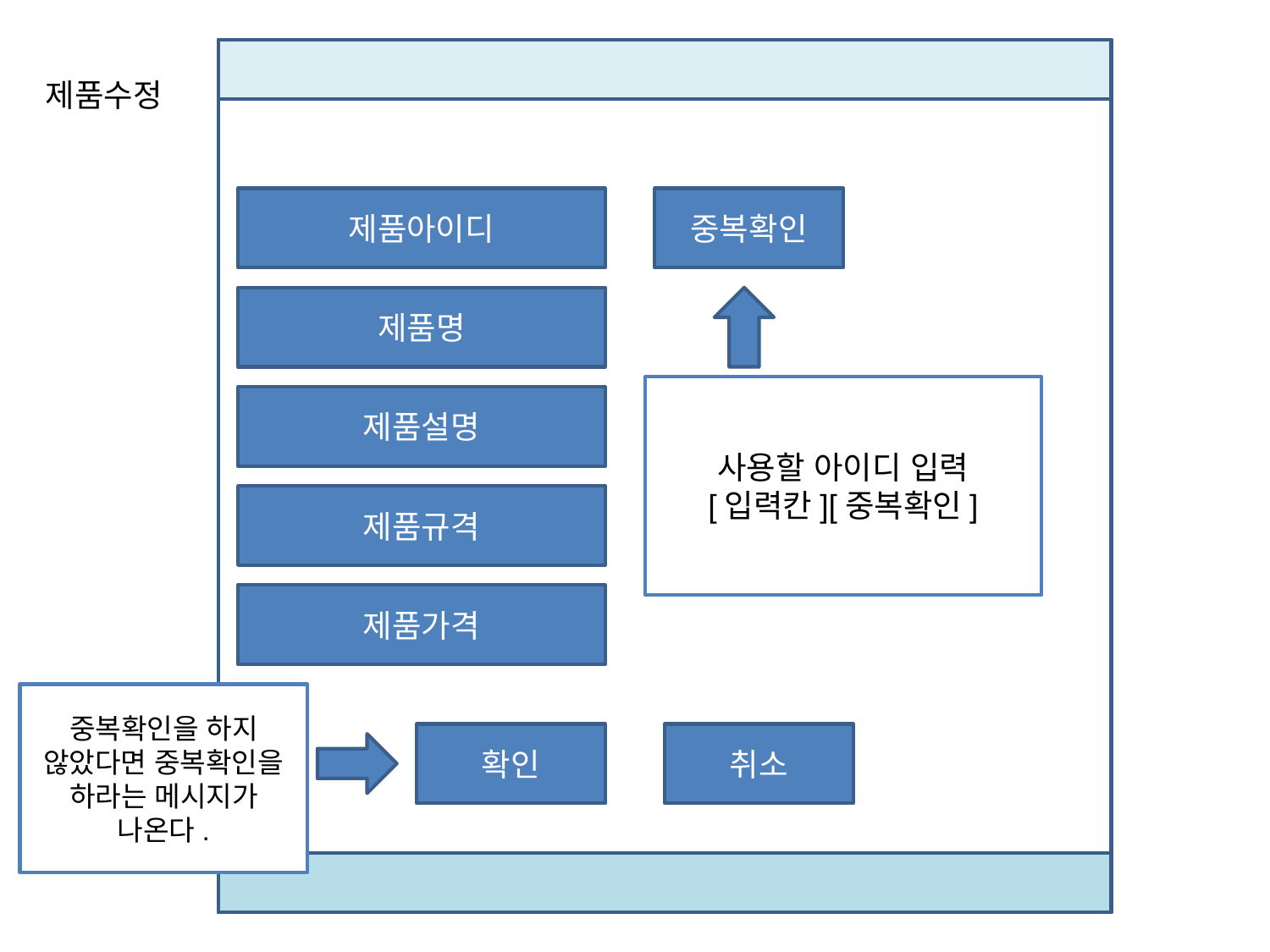

제품수정
제품아이디
중복확인
제품명

사용할 아이디 입력
[입력칸][중복확인]
제품설명
제품규격
제품가격
중복확인을 하지 않았다면 중복확인을 하라는 메시지가 나온다.
확인
취소